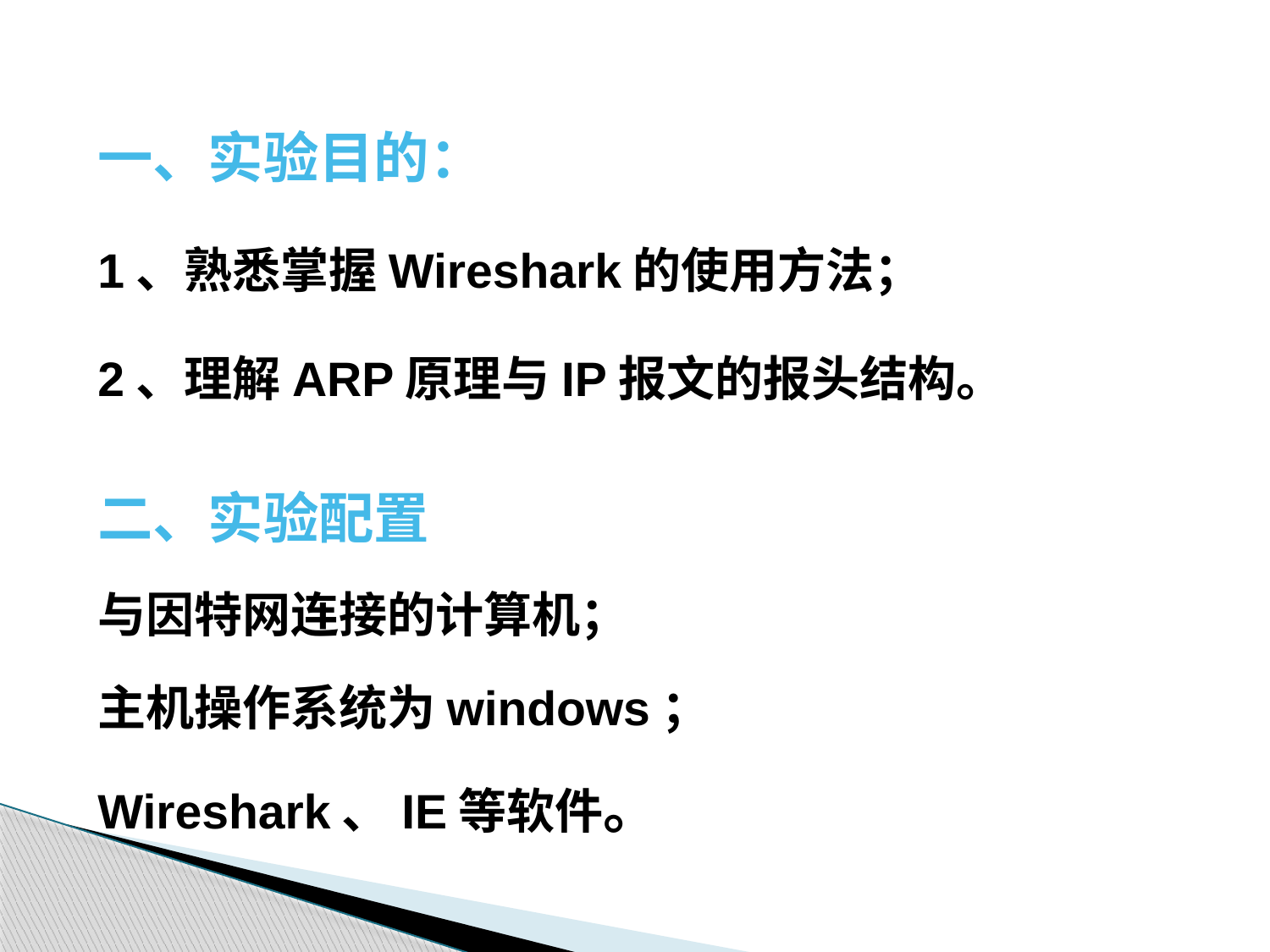

一、实验目的：
1、熟悉掌握Wireshark的使用方法；
2、理解ARP原理与IP报文的报头结构。

二、实验配置
与因特网连接的计算机；
主机操作系统为windows；
Wireshark、IE等软件。